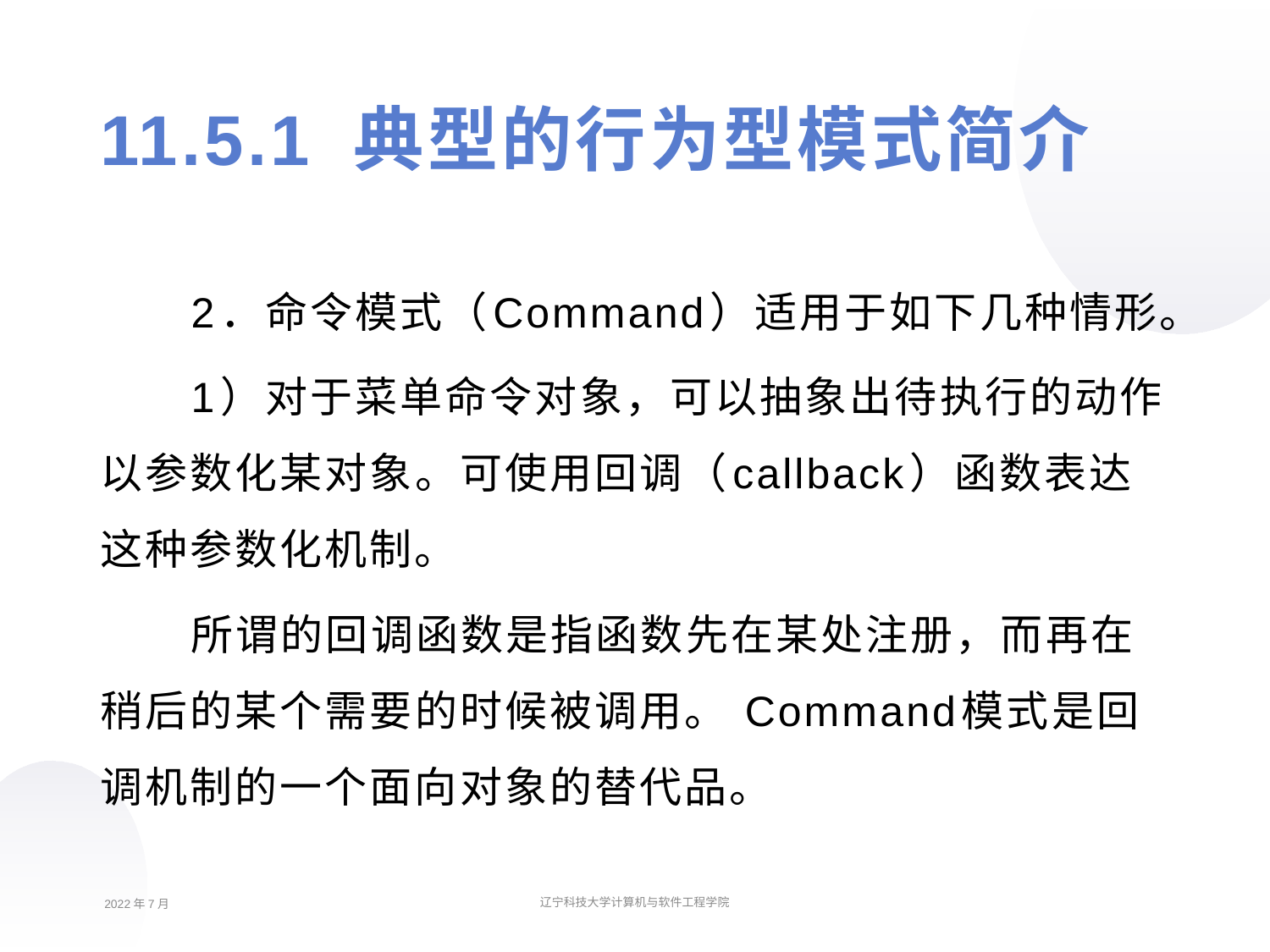

11.5.1 典型的行为型模式简介
2．命令模式（Command）适用于如下几种情形。
1）对于菜单命令对象，可以抽象出待执行的动作以参数化某对象。可使用回调（callback）函数表达这种参数化机制。
所谓的回调函数是指函数先在某处注册，而再在稍后的某个需要的时候被调用。 Command模式是回调机制的一个面向对象的替代品。

2022年7月
辽宁科技大学计算机与软件工程学院
117